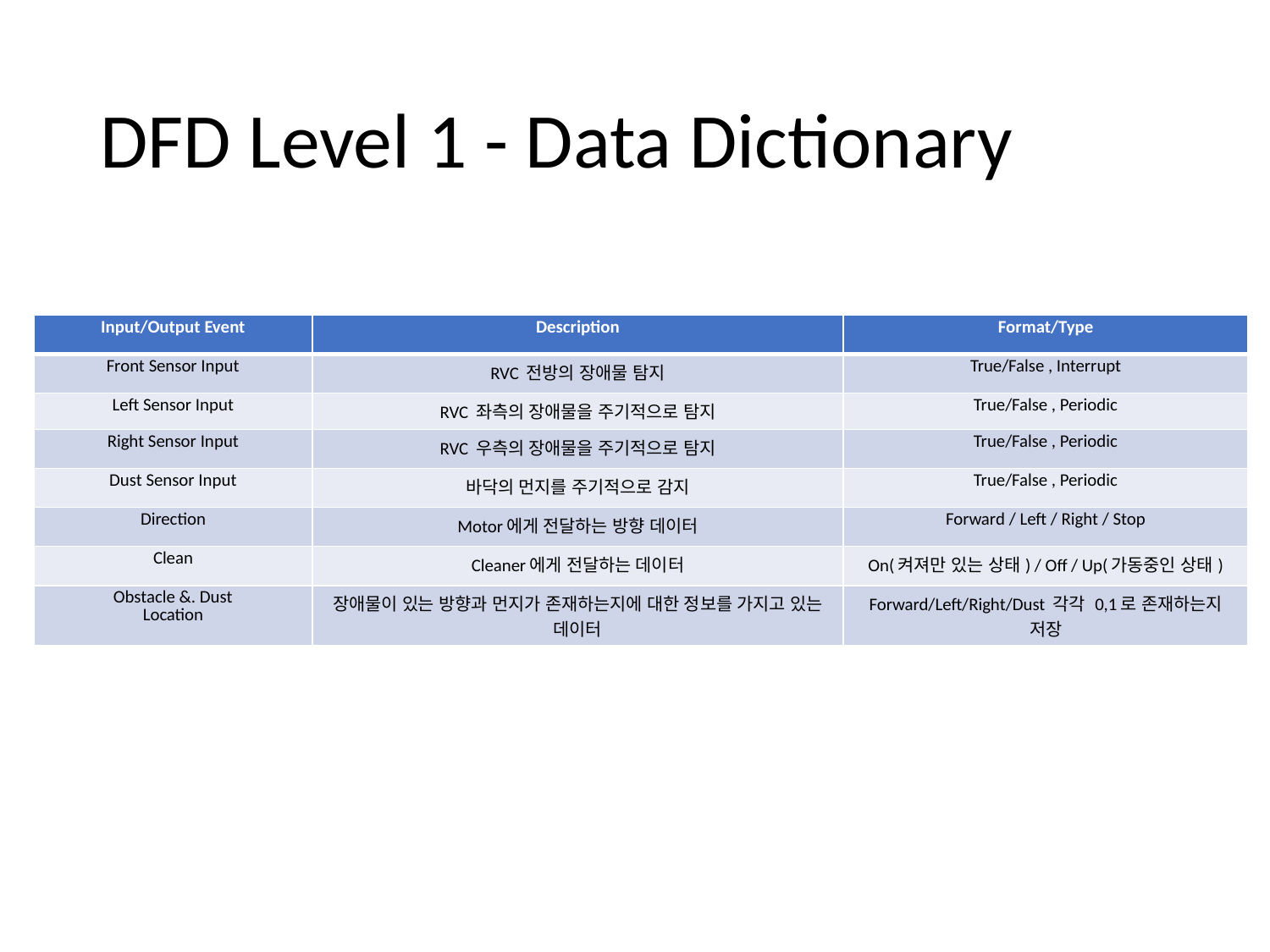

# DFD Level 1 - Data Dictionary
| Input/Output Event | Description | Format/Type |
| --- | --- | --- |
| Front Sensor Input | RVC 전방의 장애물 탐지 | True/False , Interrupt |
| Left Sensor Input | RVC 좌측의 장애물을 주기적으로 탐지 | True/False , Periodic |
| Right Sensor Input | RVC 우측의 장애물을 주기적으로 탐지 | True/False , Periodic |
| Dust Sensor Input | 바닥의 먼지를 주기적으로 감지 | True/False , Periodic |
| Direction | Motor에게 전달하는 방향 데이터 | Forward / Left / Right / Stop |
| Clean | Cleaner에게 전달하는 데이터 | On(켜져만 있는 상태) / Off / Up(가동중인 상태) |
| Obstacle &. Dust Location | 장애물이 있는 방향과 먼지가 존재하는지에 대한 정보를 가지고 있는 데이터 | Forward/Left/Right/Dust 각각 0,1로 존재하는지 저장 |